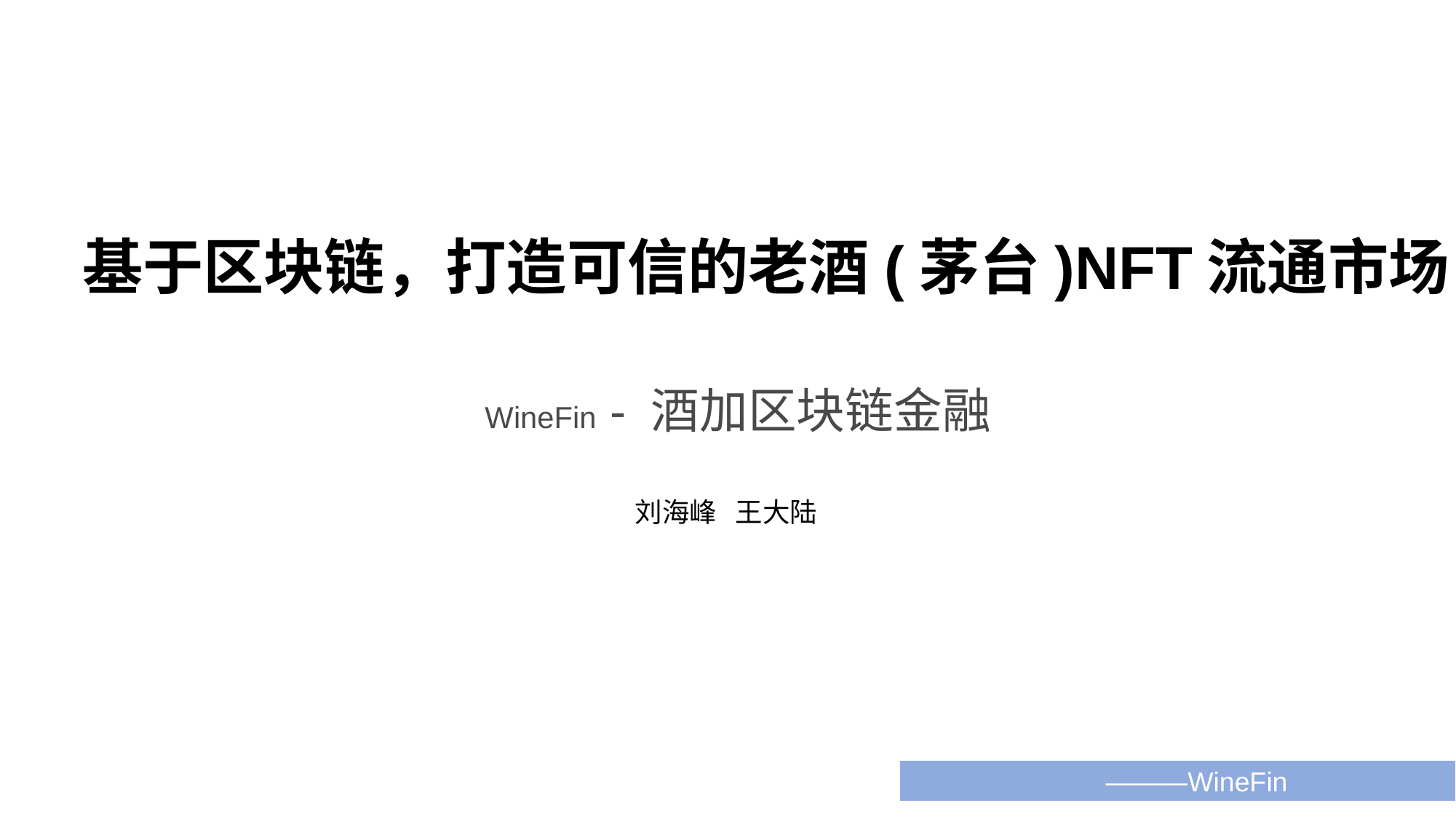

基于区块链，打造可信的老酒(茅台)NFT流通市场
WineFin - 酒加区块链金融
刘海峰   王大陆
     ———WineFin